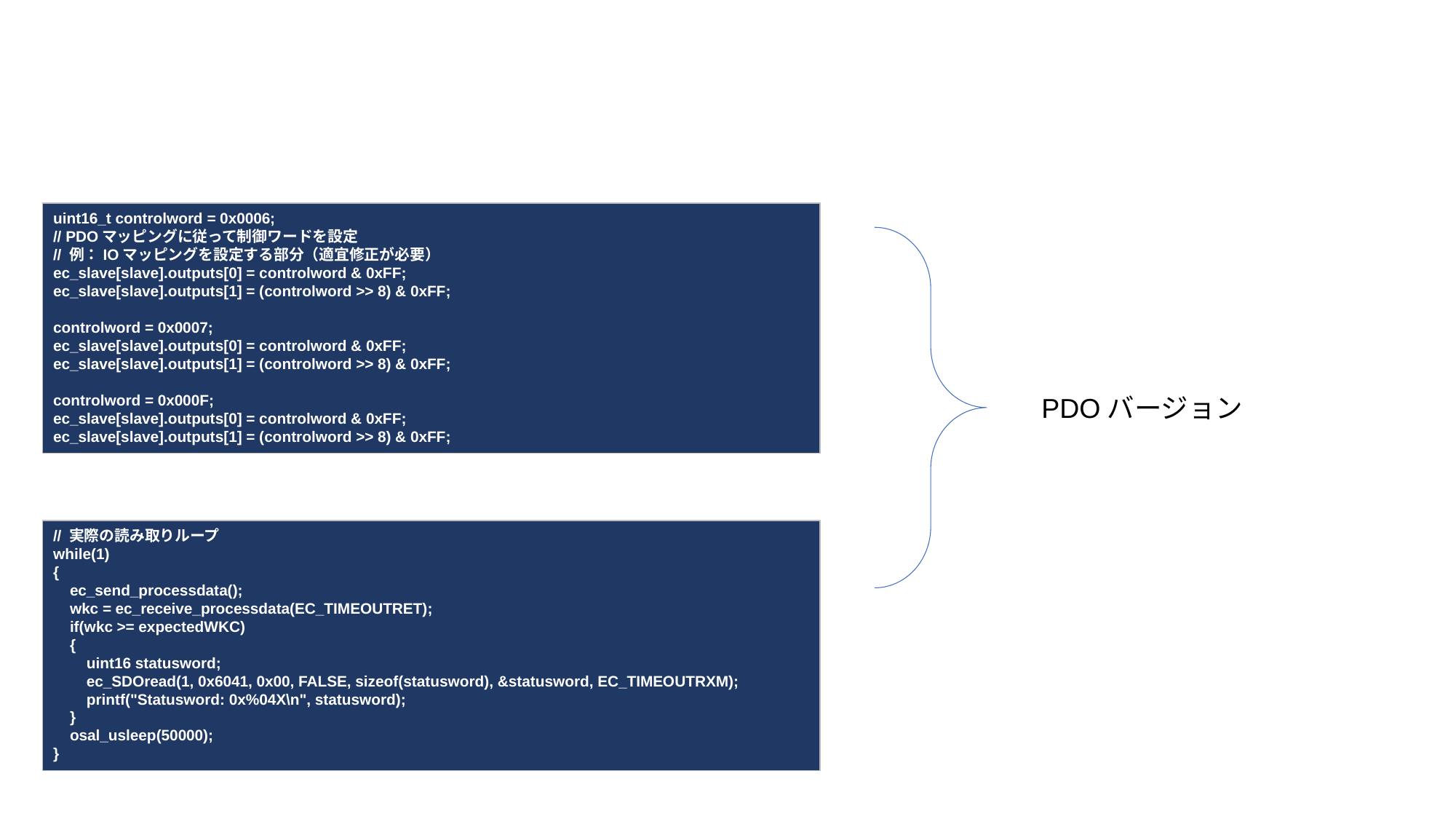

uint16_t controlword = 0x0006;
// PDOマッピングに従って制御ワードを設定
// 例：IOマッピングを設定する部分（適宜修正が必要）
ec_slave[slave].outputs[0] = controlword & 0xFF;
ec_slave[slave].outputs[1] = (controlword >> 8) & 0xFF;

controlword = 0x0007;
ec_slave[slave].outputs[0] = controlword & 0xFF;
ec_slave[slave].outputs[1] = (controlword >> 8) & 0xFF;

controlword = 0x000F;
ec_slave[slave].outputs[0] = controlword & 0xFF;
ec_slave[slave].outputs[1] = (controlword >> 8) & 0xFF;

PDOバージョン
// 実際の読み取りループ
while(1)
{
    ec_send_processdata();
    wkc = ec_receive_processdata(EC_TIMEOUTRET);
    if(wkc >= expectedWKC)
    {
        uint16 statusword;
        ec_SDOread(1, 0x6041, 0x00, FALSE, sizeof(statusword), &statusword, EC_TIMEOUTRXM);
        printf("Statusword: 0x%04X\n", statusword);
    }
    osal_usleep(50000);
}